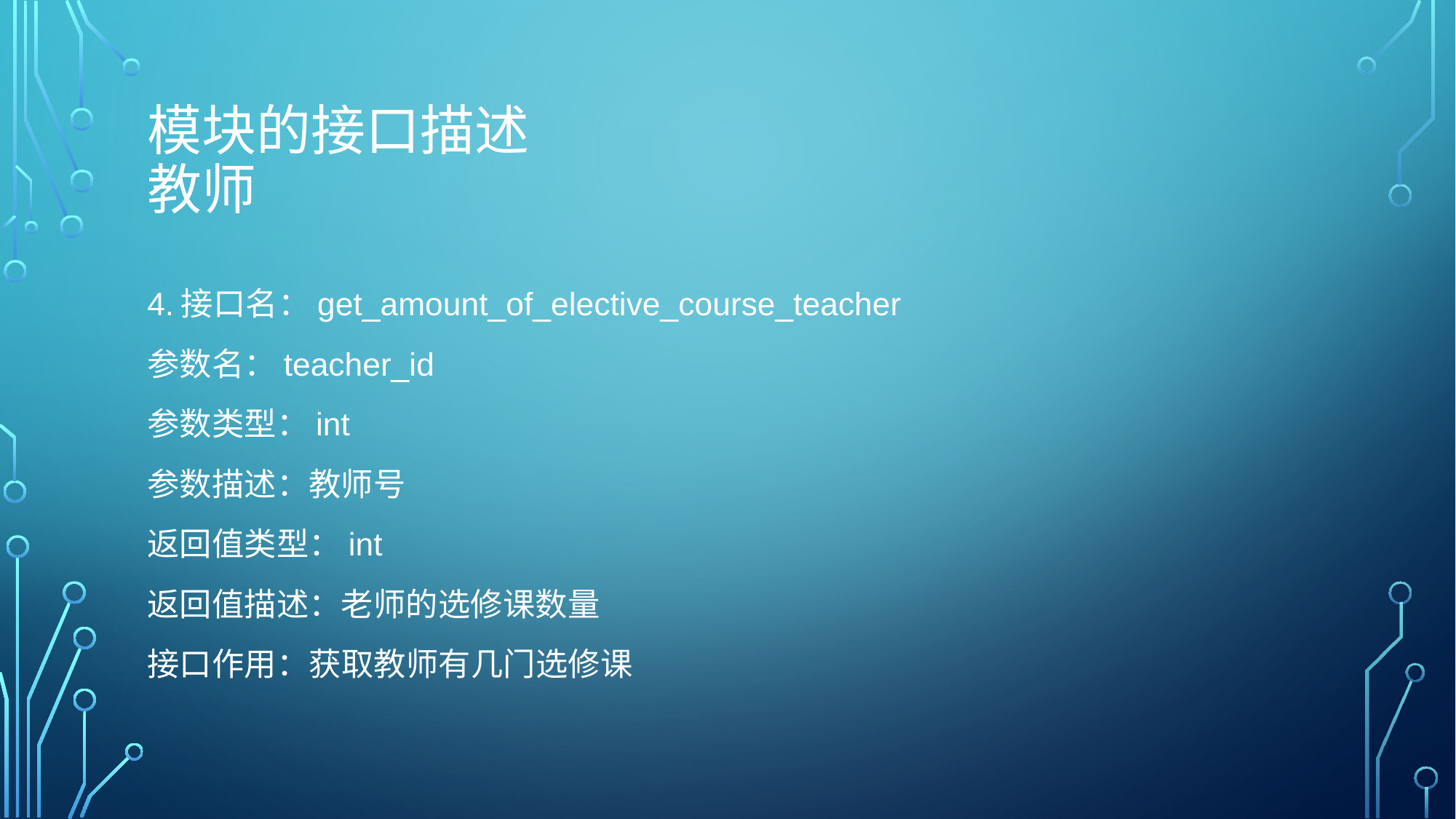

# 模块的接口描述 教师

4.接口名：get_amount_of_elective_course_teacher
参数名：teacher_id
参数类型：int
参数描述：教师号
返回值类型：int
返回值描述：老师的选修课数量
接口作用：获取教师有几门选修课